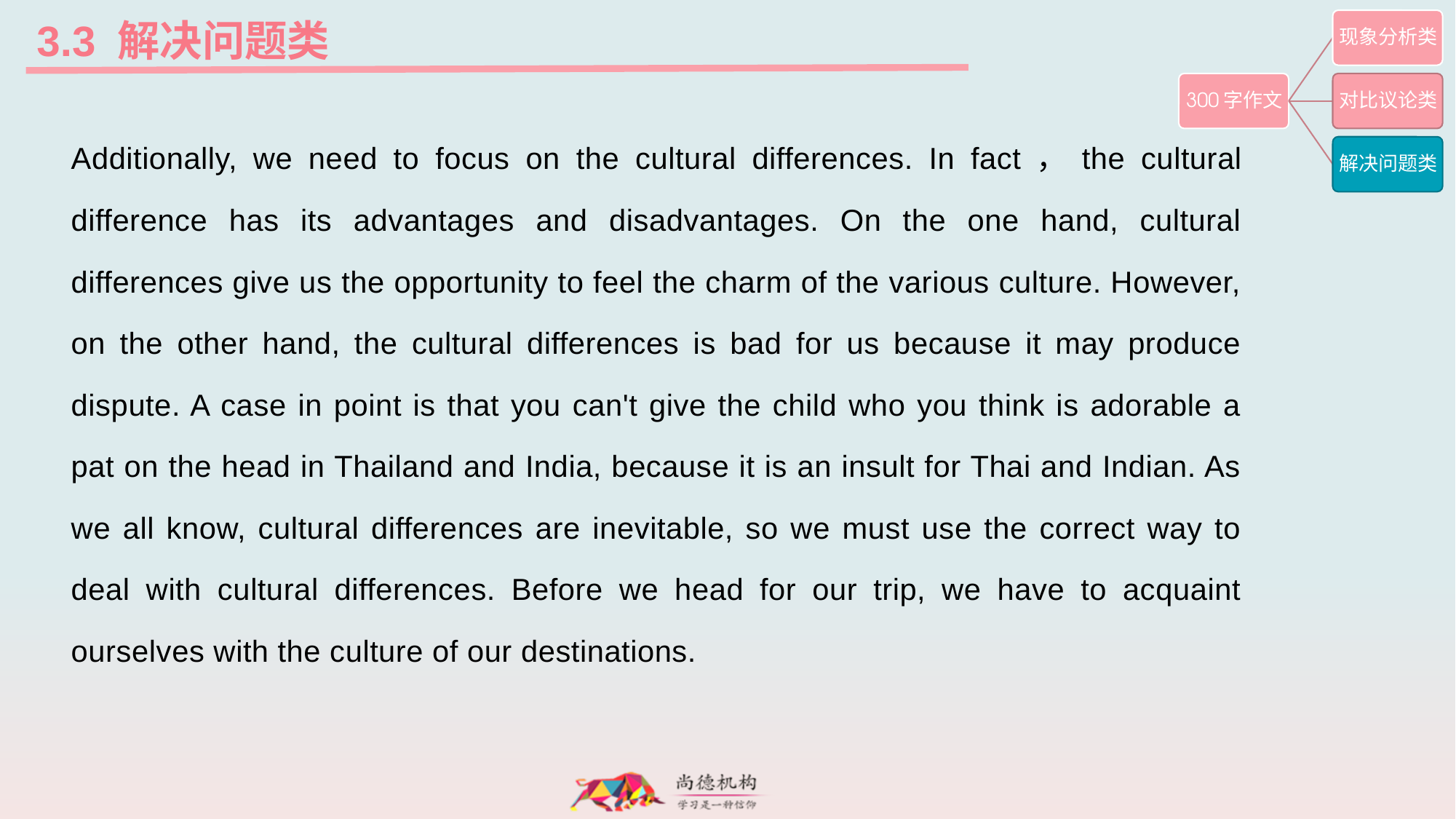

3.3 解决问题类
300字作文

现象分析类

对比议论类

解决问题类
Additionally, we need to focus on the cultural differences. In fact，the cultural difference has its advantages and disadvantages. On the one hand, cultural differences give us the opportunity to feel the charm of the various culture. However, on the other hand, the cultural differences is bad for us because it may produce dispute. A case in point is that you can't give the child who you think is adorable a pat on the head in Thailand and India, because it is an insult for Thai and Indian. As we all know, cultural differences are inevitable, so we must use the correct way to deal with cultural differences. Before we head for our trip, we have to acquaint ourselves with the culture of our destinations.